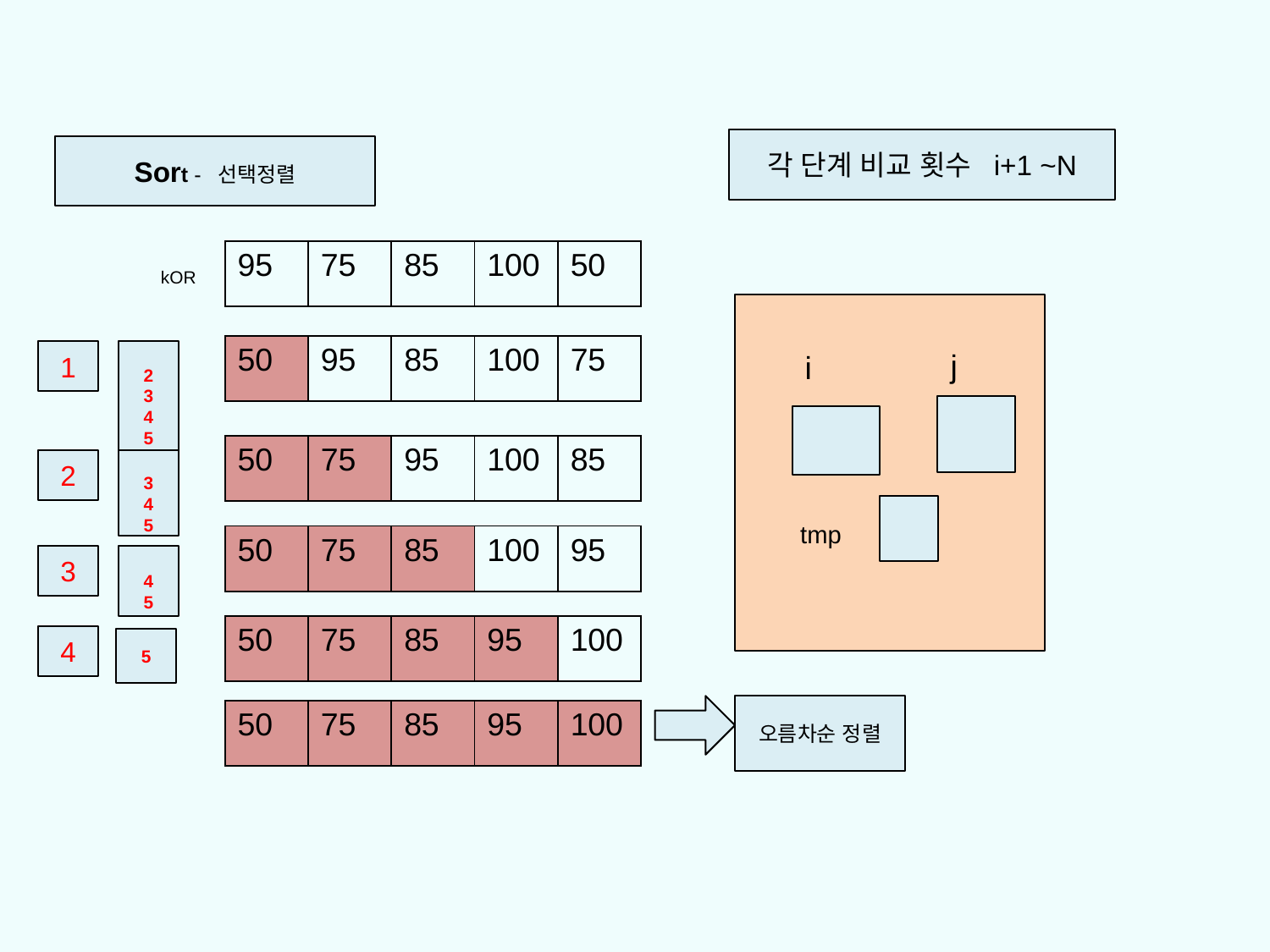

각 단계 비교 횟수  i+1 ~N
Sort -  선택정렬
| 95 | 75 | 85 | 100 | 50 |
| --- | --- | --- | --- | --- |
kOR

| 50 | 95 | 85 | 100 | 75 |
| --- | --- | --- | --- | --- |
j
1

2
3
4
5
i

| 50 | 75 | 95 | 100 | 85 |
| --- | --- | --- | --- | --- |
2

3
4
5

tmp
| 50 | 75 | 85 | 100 | 95 |
| --- | --- | --- | --- | --- |
3

4
5
| 50 | 75 | 85 | 95 | 100 |
| --- | --- | --- | --- | --- |
4
5

오름차순 정렬
| 50 | 75 | 85 | 95 | 100 |
| --- | --- | --- | --- | --- |